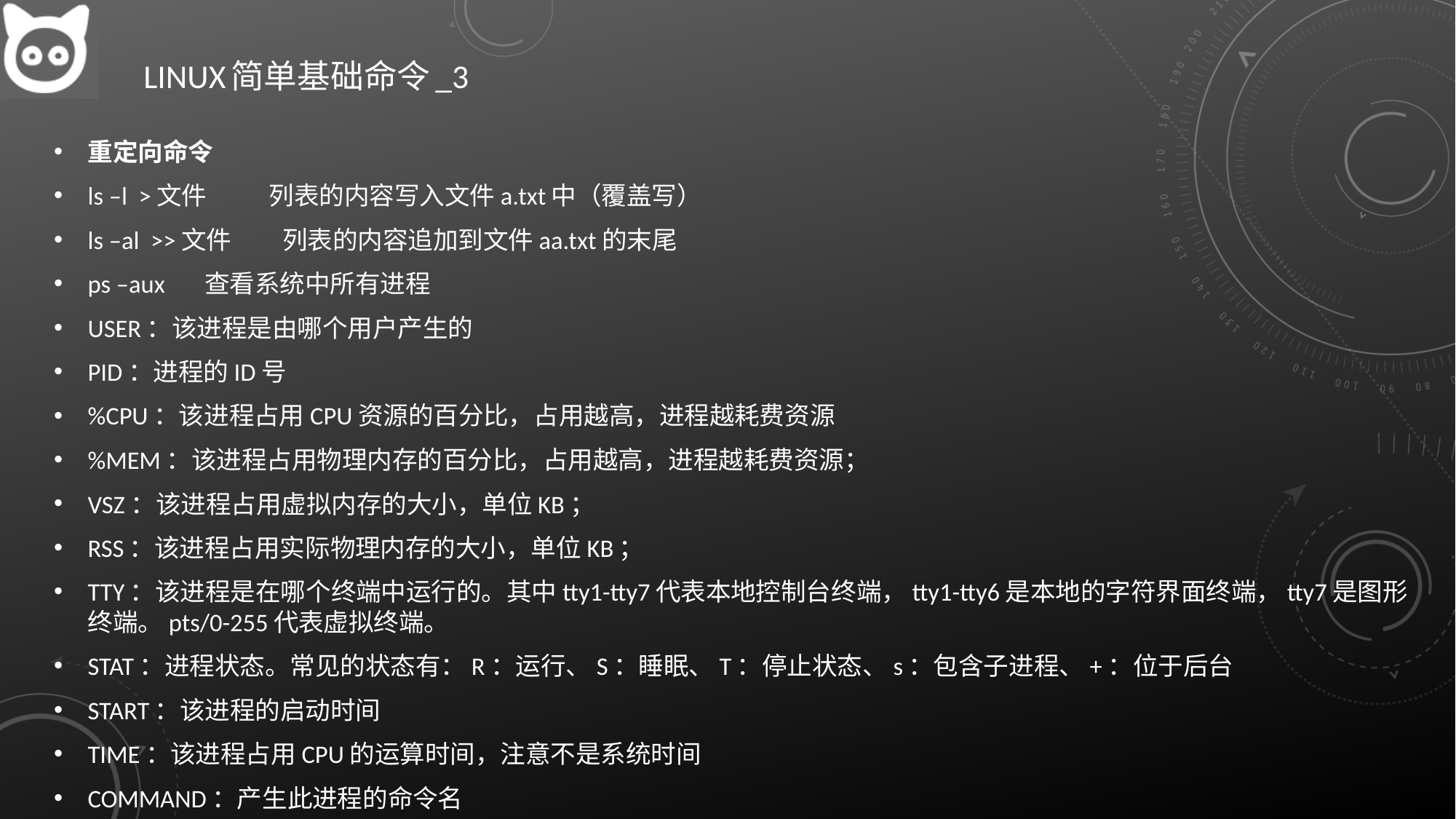

# Linux简单基础命令_3
重定向命令
ls –l  >文件           列表的内容写入文件a.txt中（覆盖写）
ls –al  >>文件         列表的内容追加到文件aa.txt的末尾
ps –aux      查看系统中所有进程
USER：该进程是由哪个用户产生的
PID：进程的ID号
%CPU：该进程占用CPU资源的百分比，占用越高，进程越耗费资源
%MEM：该进程占用物理内存的百分比，占用越高，进程越耗费资源；
VSZ：该进程占用虚拟内存的大小，单位KB；
RSS：该进程占用实际物理内存的大小，单位KB；
TTY：该进程是在哪个终端中运行的。其中tty1-tty7代表本地控制台终端，tty1-tty6是本地的字符界面终端，tty7是图形终端。pts/0-255代表虚拟终端。
STAT：进程状态。常见的状态有：R：运行、S：睡眠、T：停止状态、s：包含子进程、+：位于后台
START：该进程的启动时间
TIME：该进程占用CPU的运算时间，注意不是系统时间
COMMAND：产生此进程的命令名